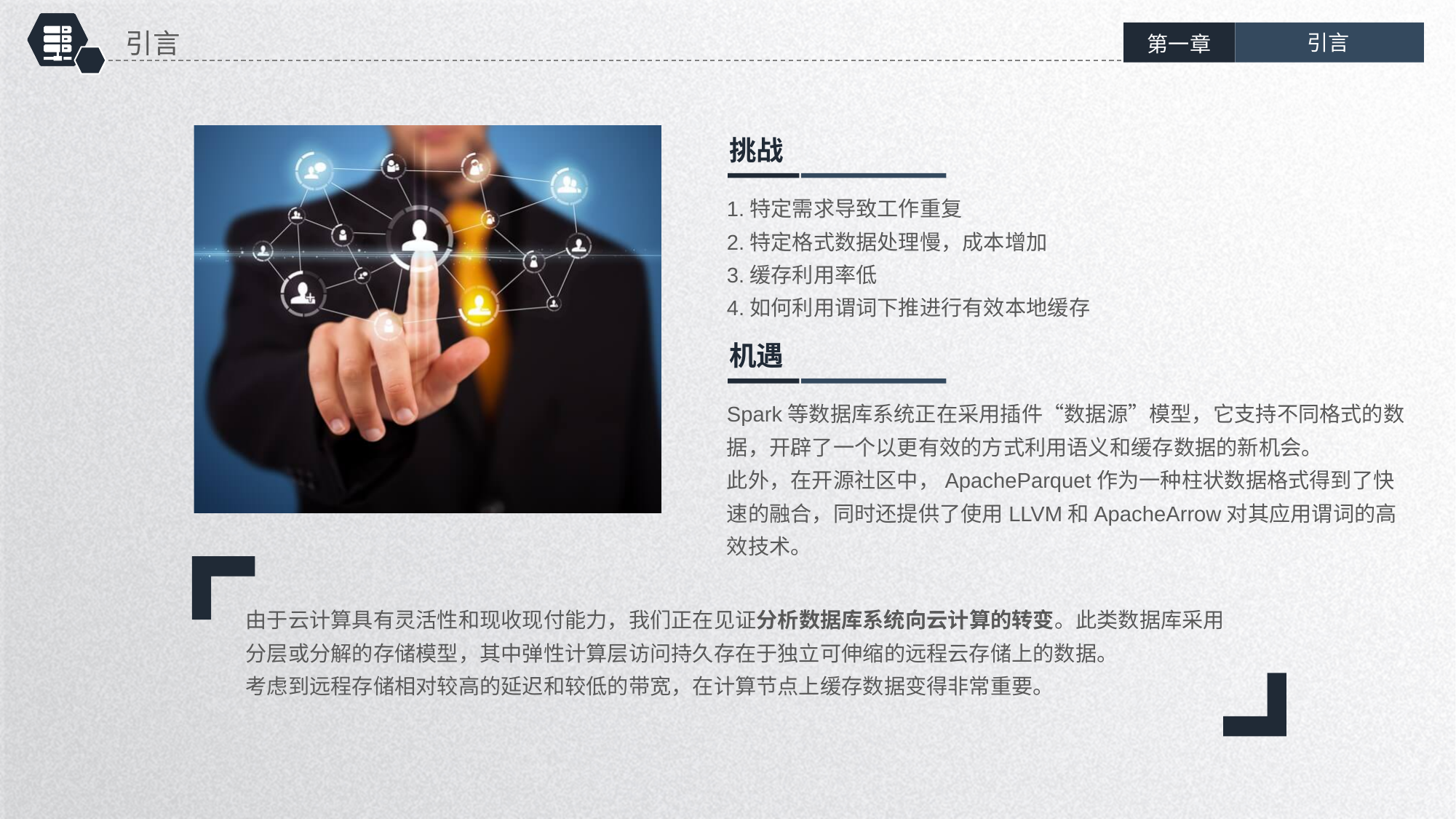

引言
引言

第一章

挑战

1.特定需求导致工作重复
2.特定格式数据处理慢，成本增加
3.缓存利用率低
4.如何利用谓词下推进行有效本地缓存
机遇

Spark等数据库系统正在采用插件“数据源”模型，它支持不同格式的数据，开辟了一个以更有效的方式利用语义和缓存数据的新机会。
此外，在开源社区中，ApacheParquet作为一种柱状数据格式得到了快速的融合，同时还提供了使用LLVM和ApacheArrow对其应用谓词的高效技术。

由于云计算具有灵活性和现收现付能力，我们正在见证分析数据库系统向云计算的转变。此类数据库采用分层或分解的存储模型，其中弹性计算层访问持久存在于独立可伸缩的远程云存储上的数据。
考虑到远程存储相对较高的延迟和较低的带宽，在计算节点上缓存数据变得非常重要。

延时符